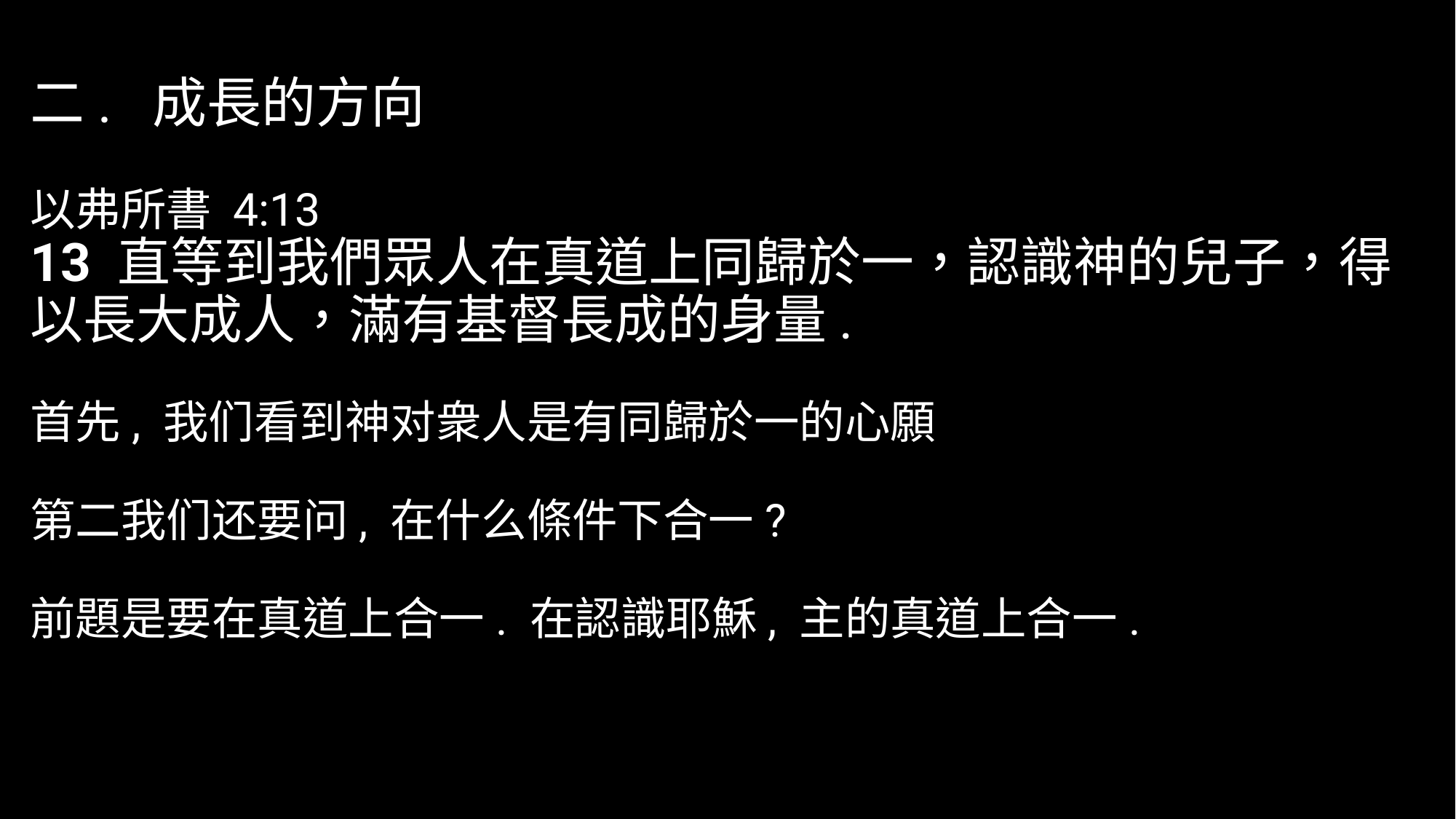

二.  成長的方向

以弗所書 4:13
13 直等到我們眾人在真道上同歸於一，認識神的兒子，得以長大成人，滿有基督長成的身量.
首先, 我们看到神对衆人是有同歸於一的心願

第二我们还要问, 在什么條件下合一?

前題是要在真道上合一. 在認識耶穌, 主的真道上合一.